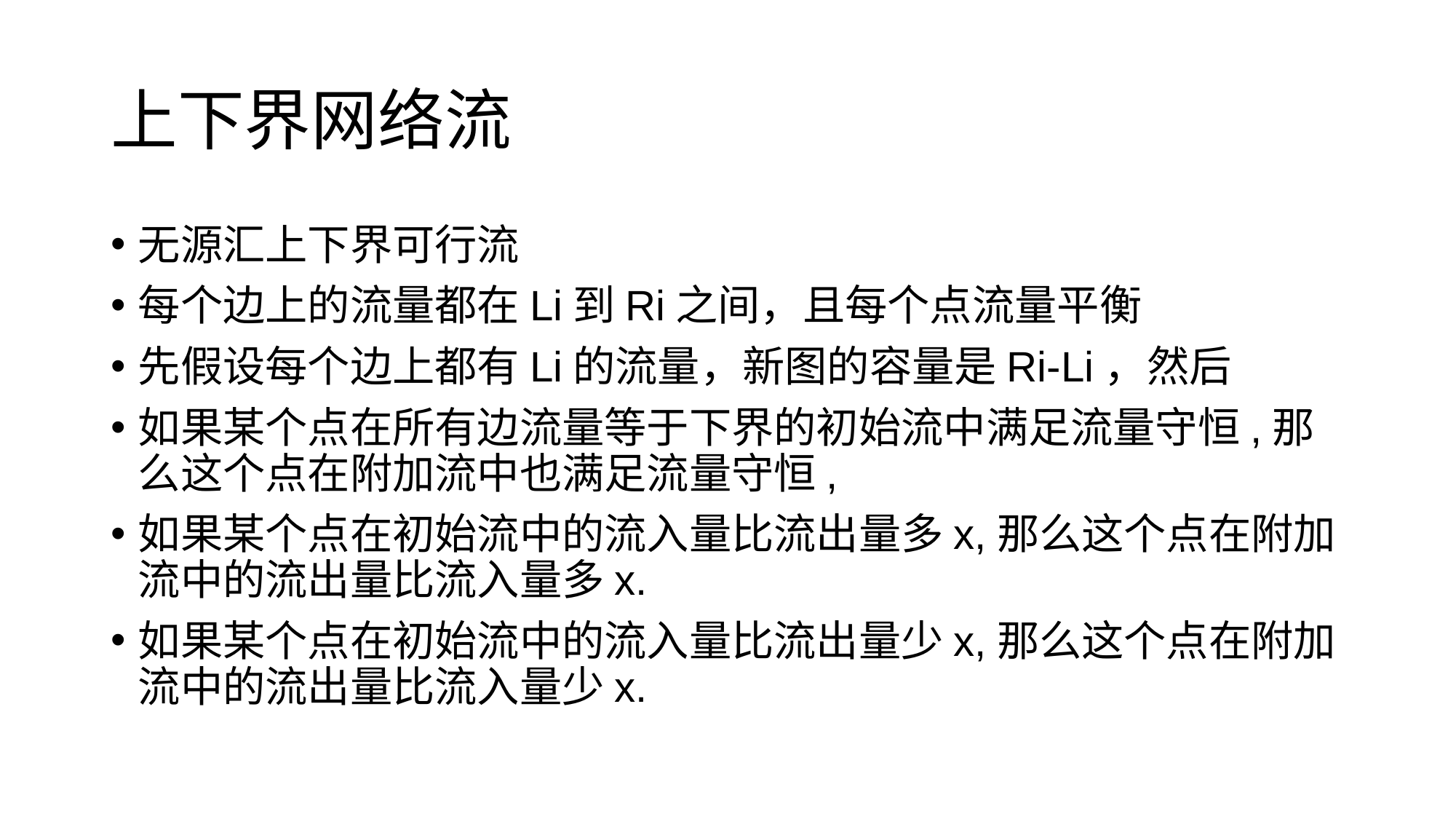

# 上下界网络流
无源汇上下界可行流
每个边上的流量都在Li到Ri之间，且每个点流量平衡
先假设每个边上都有Li的流量，新图的容量是Ri-Li，然后
如果某个点在所有边流量等于下界的初始流中满足流量守恒,那么这个点在附加流中也满足流量守恒,
如果某个点在初始流中的流入量比流出量多x,那么这个点在附加流中的流出量比流入量多x.
如果某个点在初始流中的流入量比流出量少x,那么这个点在附加流中的流出量比流入量少x.